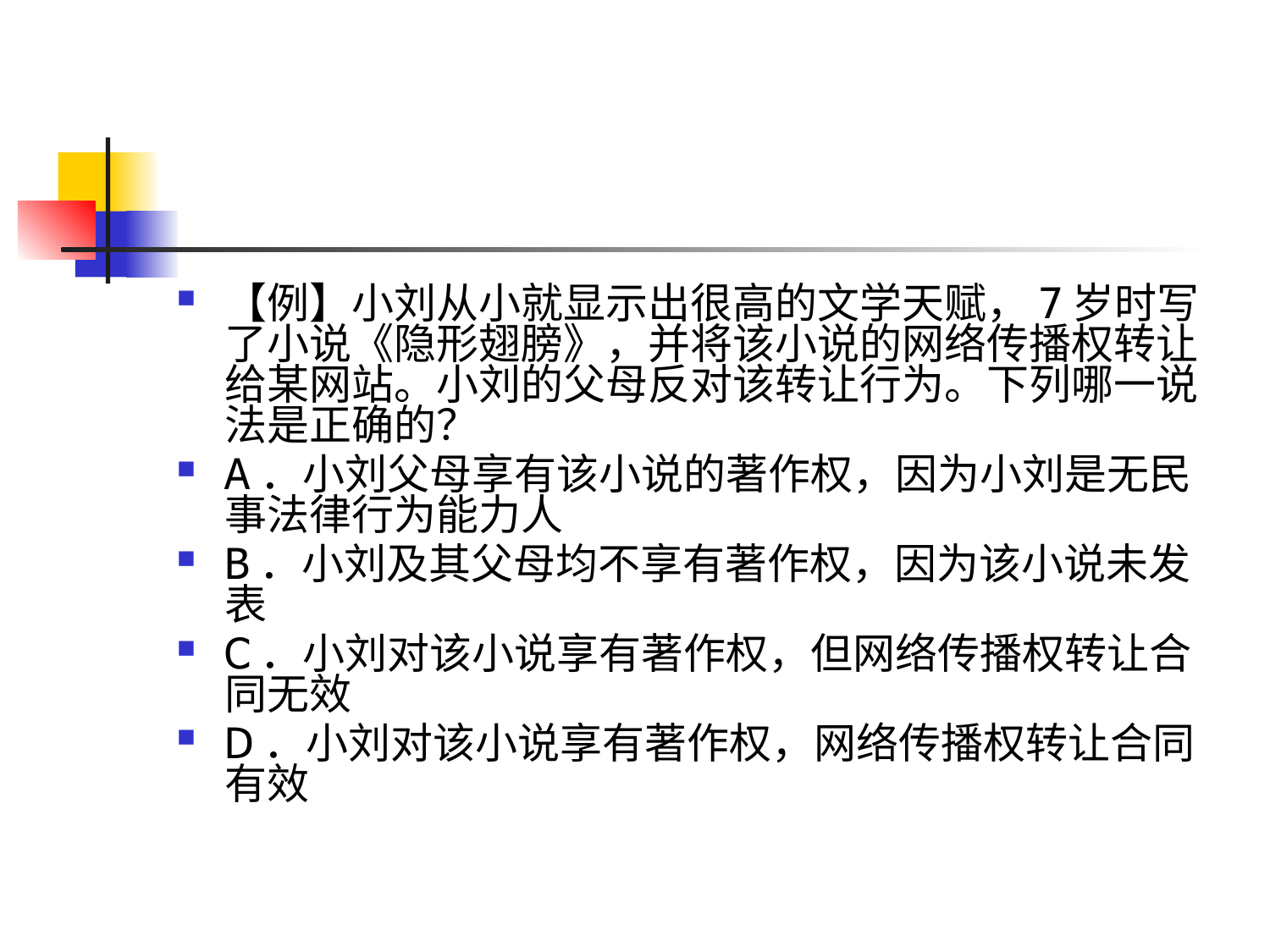

#
【例】小刘从小就显示出很高的文学天赋，7岁时写了小说《隐形翅膀》，并将该小说的网络传播权转让给某网站。小刘的父母反对该转让行为。下列哪一说法是正确的？
A．小刘父母享有该小说的著作权，因为小刘是无民事法律行为能力人
B．小刘及其父母均不享有著作权，因为该小说未发表
C．小刘对该小说享有著作权，但网络传播权转让合同无效
D．小刘对该小说享有著作权，网络传播权转让合同有效